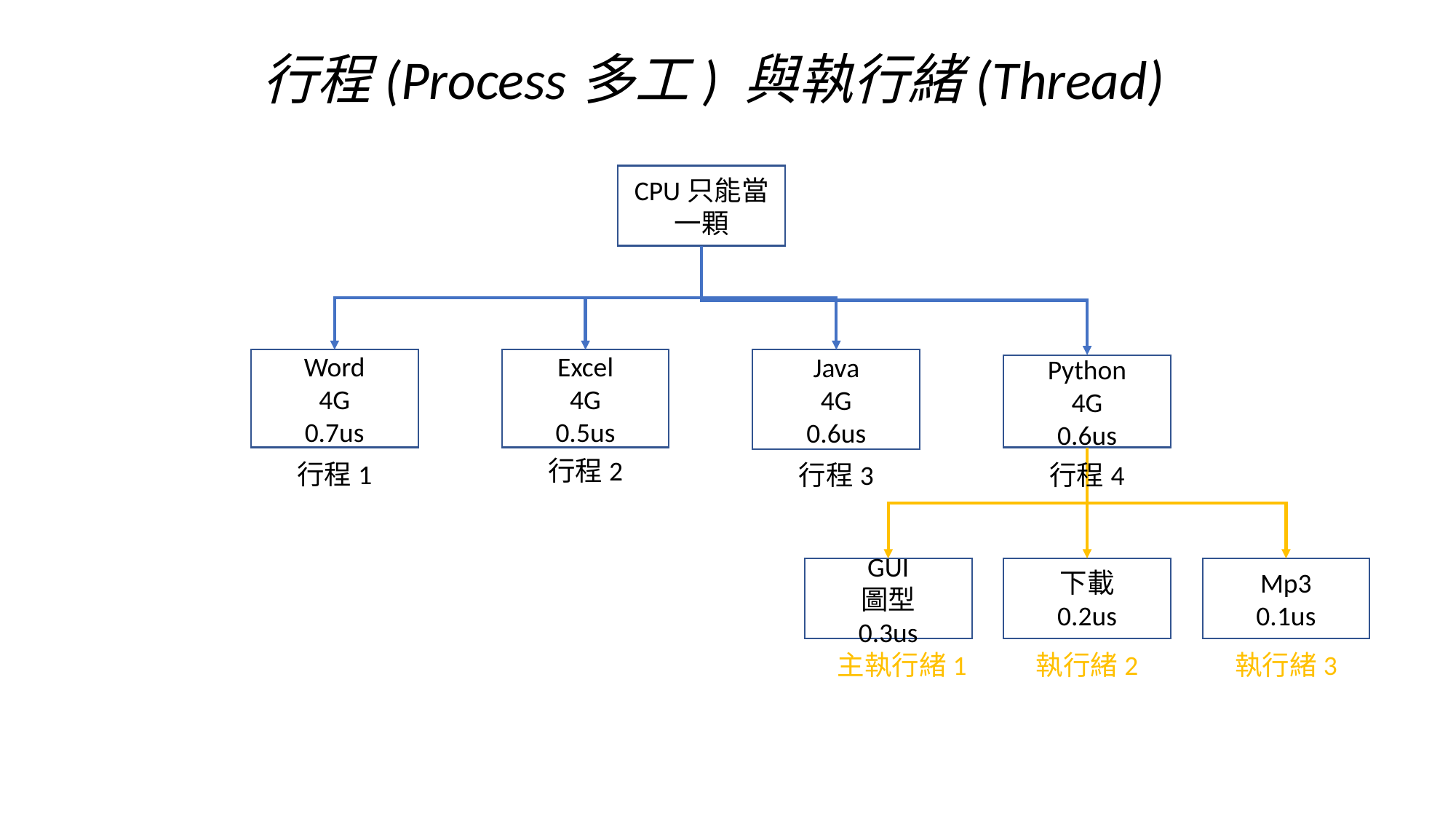

行程(Process多工) 與執行緒(Thread)
CPU只能當一顆
Java
4G
0.6us
Excel
4G
0.5us
Word
4G
0.7us
Python
4G
0.6us
行程2
行程1
行程3
行程4
GUI
圖型
0.3us
下載
0.2us
Mp3
0.1us
主執行緒1
執行緒2
執行緒3